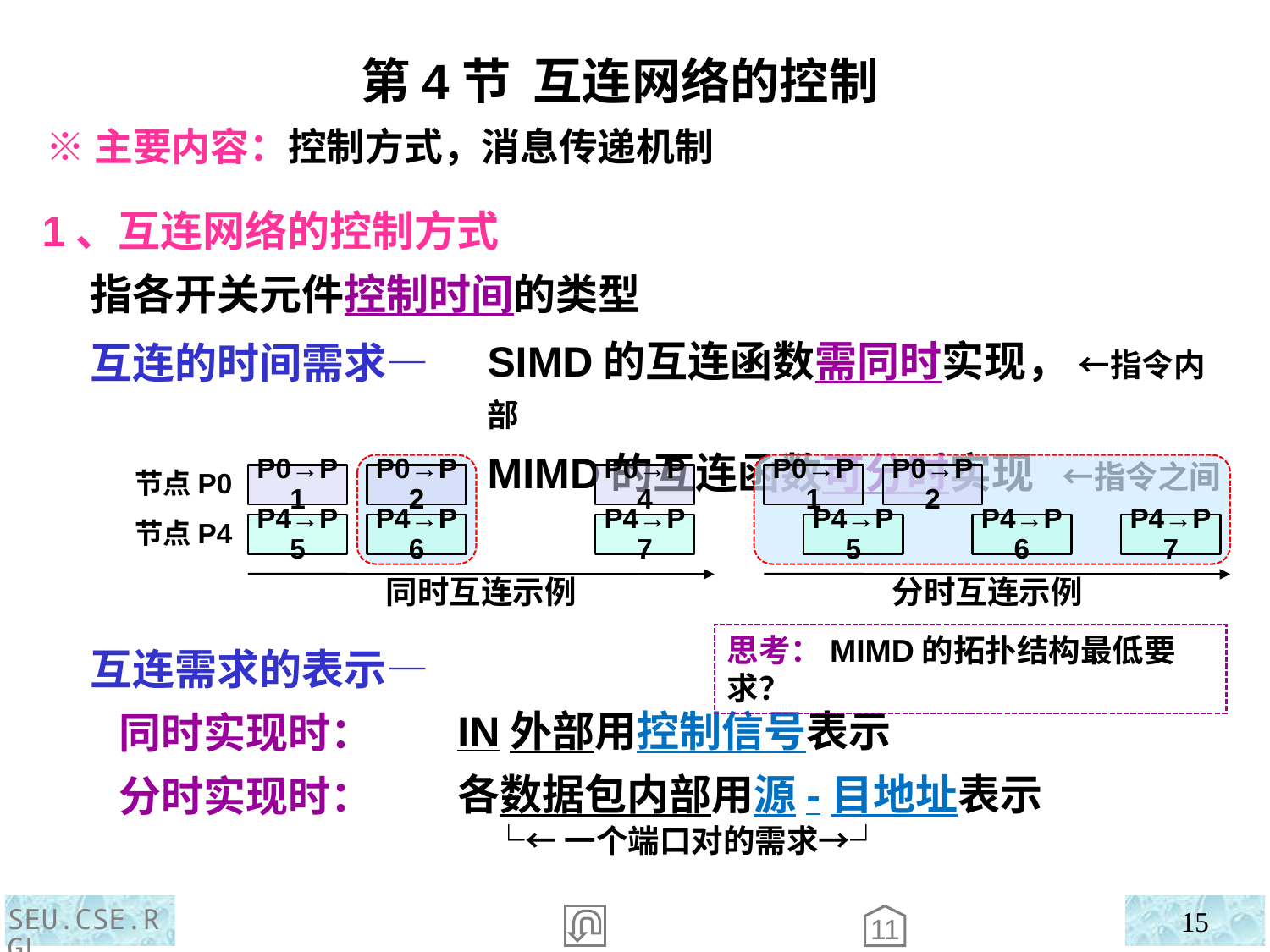

第4节  互连网络的控制
 ※主要内容：控制方式，消息传递机制
1、互连网络的控制方式
    指各开关元件控制时间的类型
    互连的时间需求—

    互连需求的表示—
       同时实现时：
       分时实现时：
SIMD的互连函数需同时实现， ←指令内部
MIMD的互连函数可分时实现   ←指令之间

节点P0
P0→P1
P0→P2
P0→P4
节点P4
P4→P5
P4→P6
P4→P7
同时互连示例

P0→P1
P0→P2
P4→P5
P4→P6
P4→P7
分时互连示例
思考：MIMD的拓扑结构最低要求？
IN外部用控制信号表示
各数据包内部用源-目地址表示
     └←一个端口对的需求→┘
SEU.CSE.RGL
15

11